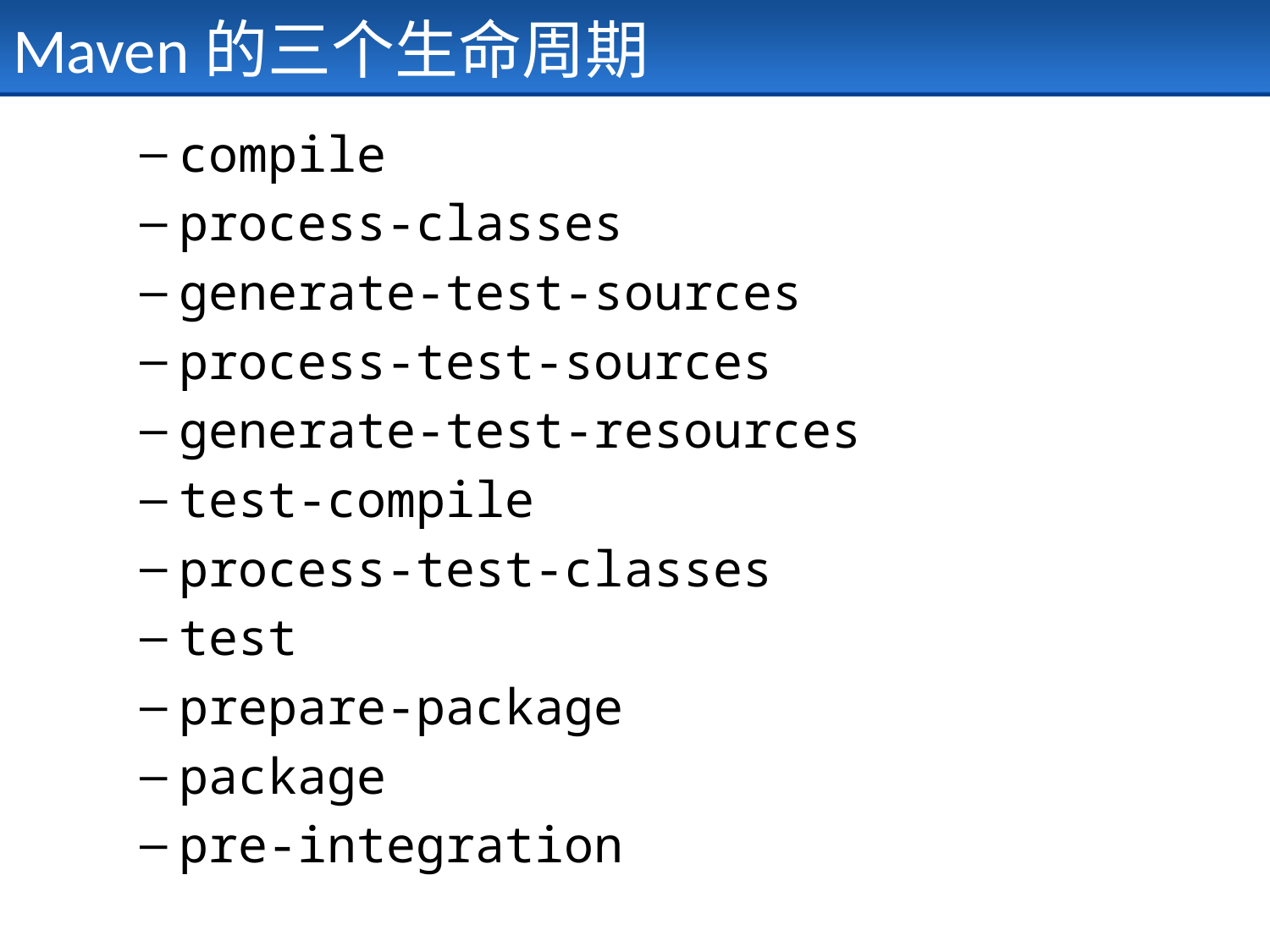

# Maven的三个生命周期
compile
process-classes
generate-test-sources
process-test-sources
generate-test-resources
test-compile
process-test-classes
test
prepare-package
package
pre-integration